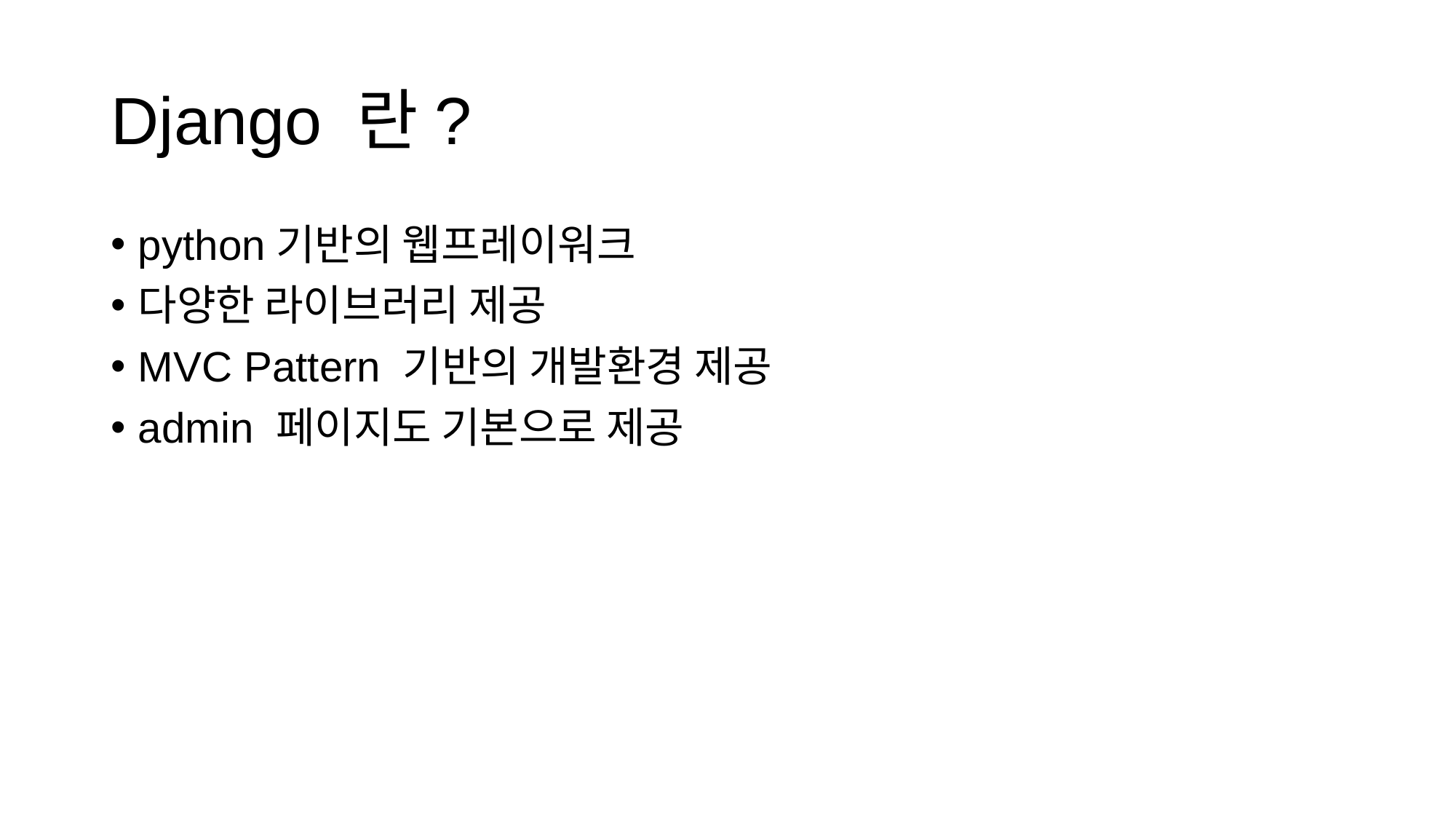

# Django 란?
python기반의 웹프레이워크
다양한 라이브러리 제공
MVC Pattern 기반의 개발환경 제공
admin 페이지도 기본으로 제공